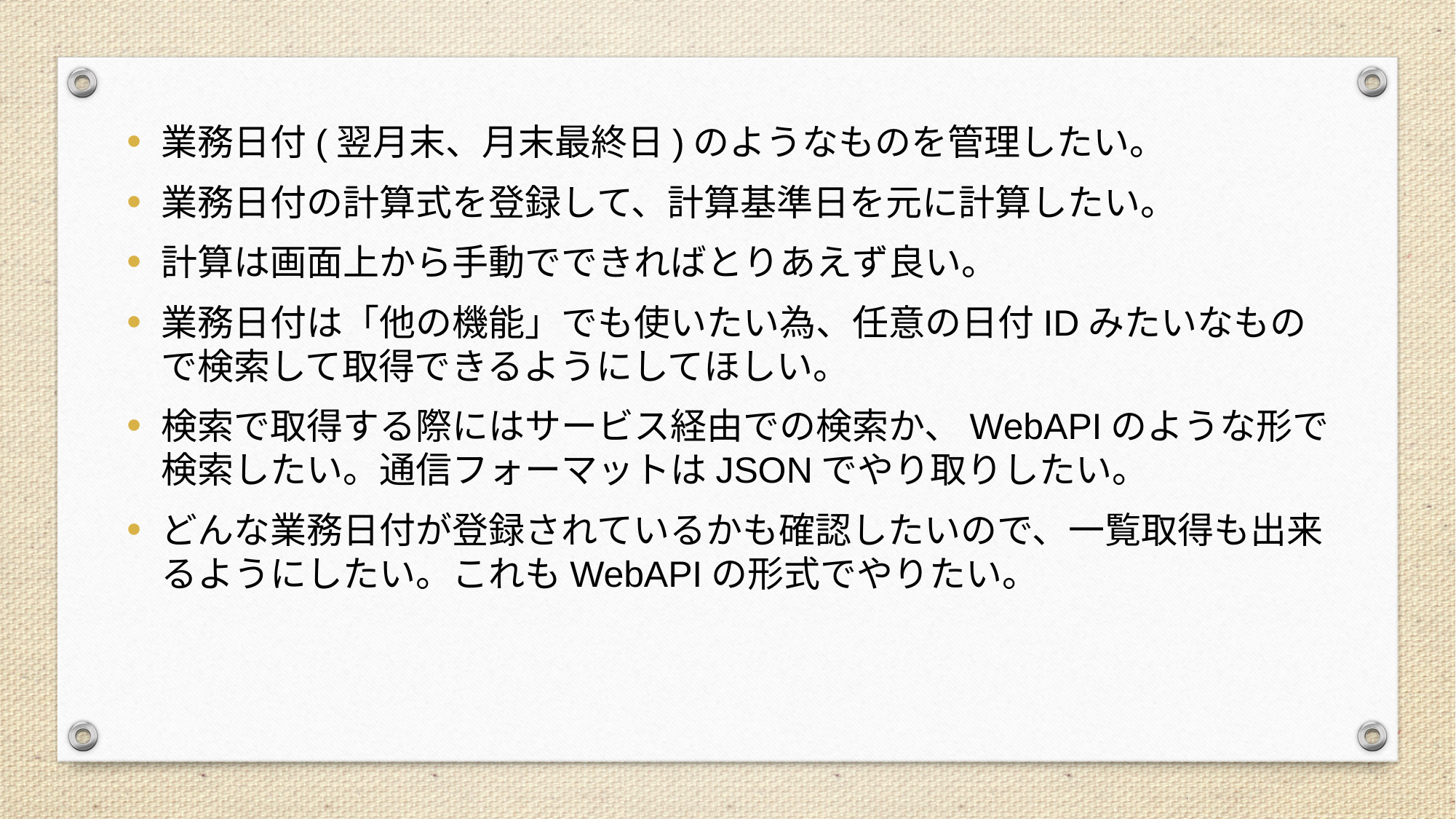

業務日付(翌月末、月末最終日)のようなものを管理したい。
業務日付の計算式を登録して、計算基準日を元に計算したい。
計算は画面上から手動でできればとりあえず良い。
業務日付は「他の機能」でも使いたい為、任意の日付IDみたいなもので検索して取得できるようにしてほしい。
検索で取得する際にはサービス経由での検索か、WebAPIのような形で検索したい。通信フォーマットはJSONでやり取りしたい。
どんな業務日付が登録されているかも確認したいので、一覧取得も出来るようにしたい。これもWebAPIの形式でやりたい。